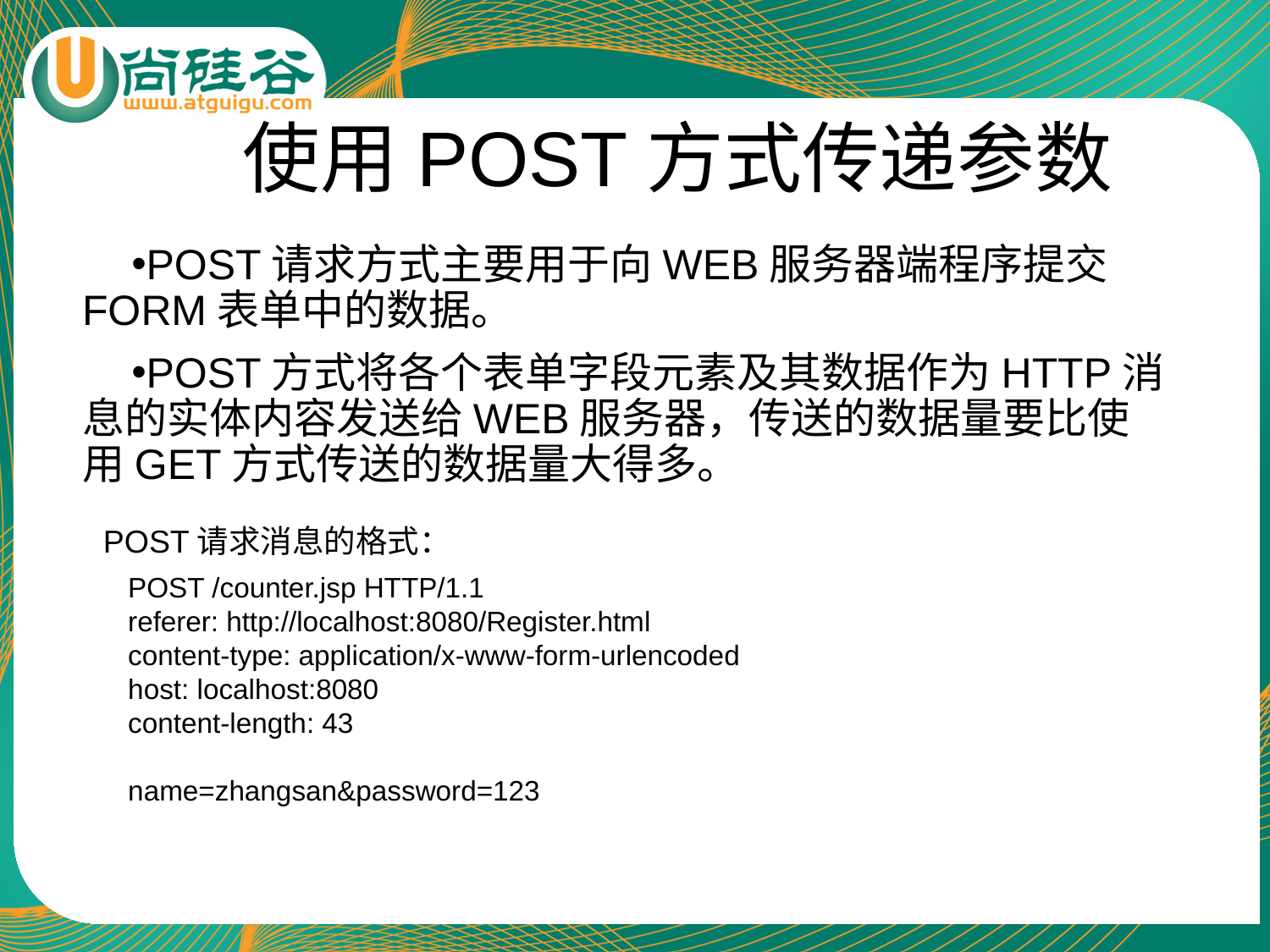

# 使用POST方式传递参数
POST请求方式主要用于向WEB服务器端程序提交FORM表单中的数据。
POST方式将各个表单字段元素及其数据作为HTTP消息的实体内容发送给WEB服务器，传送的数据量要比使用GET方式传送的数据量大得多。

POST请求消息的格式：
POST /counter.jsp HTTP/1.1
referer: http://localhost:8080/Register.html
content-type: application/x-www-form-urlencoded
host: localhost:8080
content-length: 43

name=zhangsan&password=123